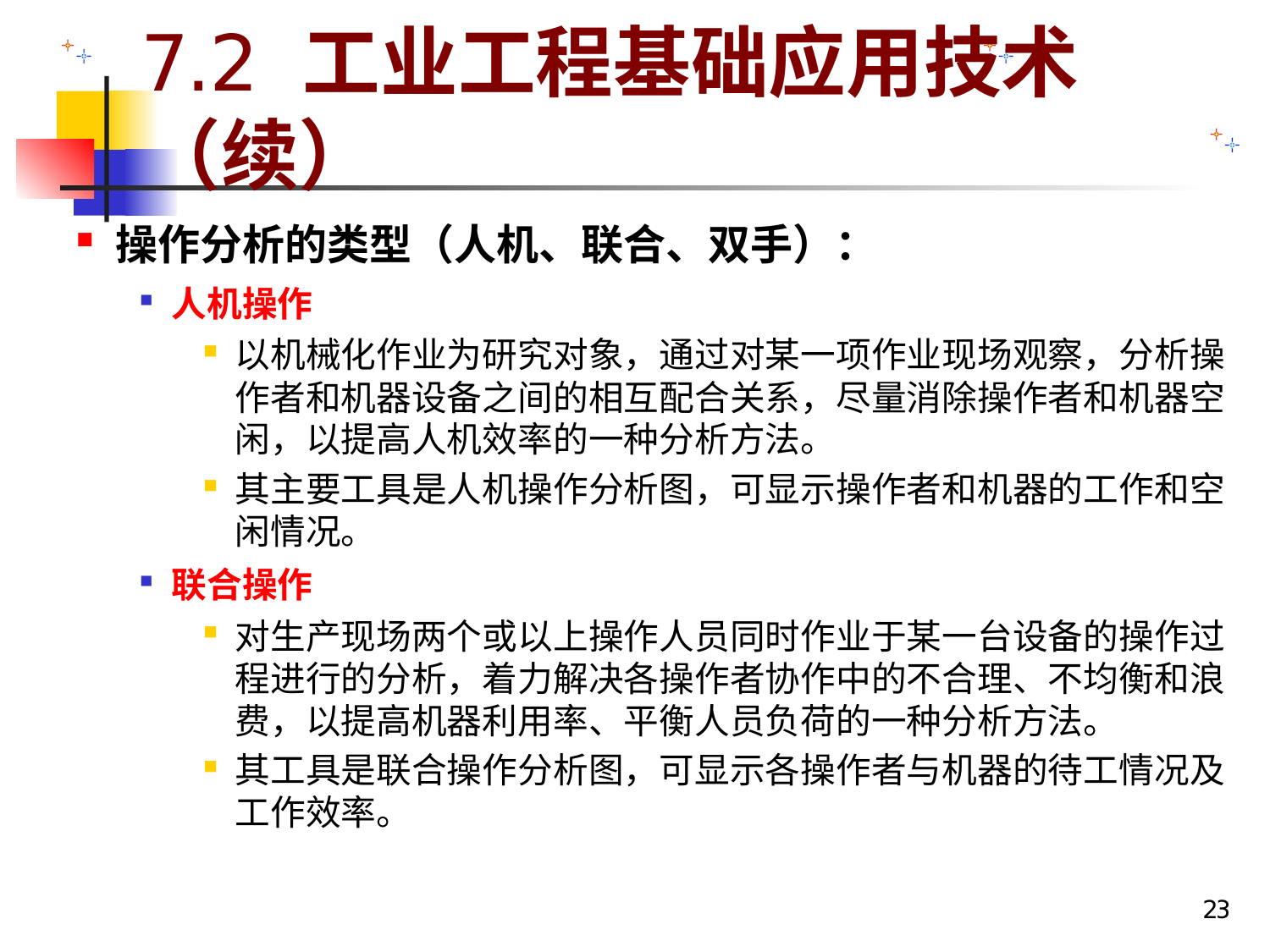

# 7.2 工业工程基础应用技术 （续）
操作分析的类型（人机、联合、双手）：
人机操作
以机械化作业为研究对象，通过对某一项作业现场观察，分析操作者和机器设备之间的相互配合关系，尽量消除操作者和机器空闲，以提高人机效率的一种分析方法。
其主要工具是人机操作分析图，可显示操作者和机器的工作和空闲情况。
联合操作
对生产现场两个或以上操作人员同时作业于某一台设备的操作过程进行的分析，着力解决各操作者协作中的不合理、不均衡和浪费，以提高机器利用率、平衡人员负荷的一种分析方法。
其工具是联合操作分析图，可显示各操作者与机器的待工情况及工作效率。

23